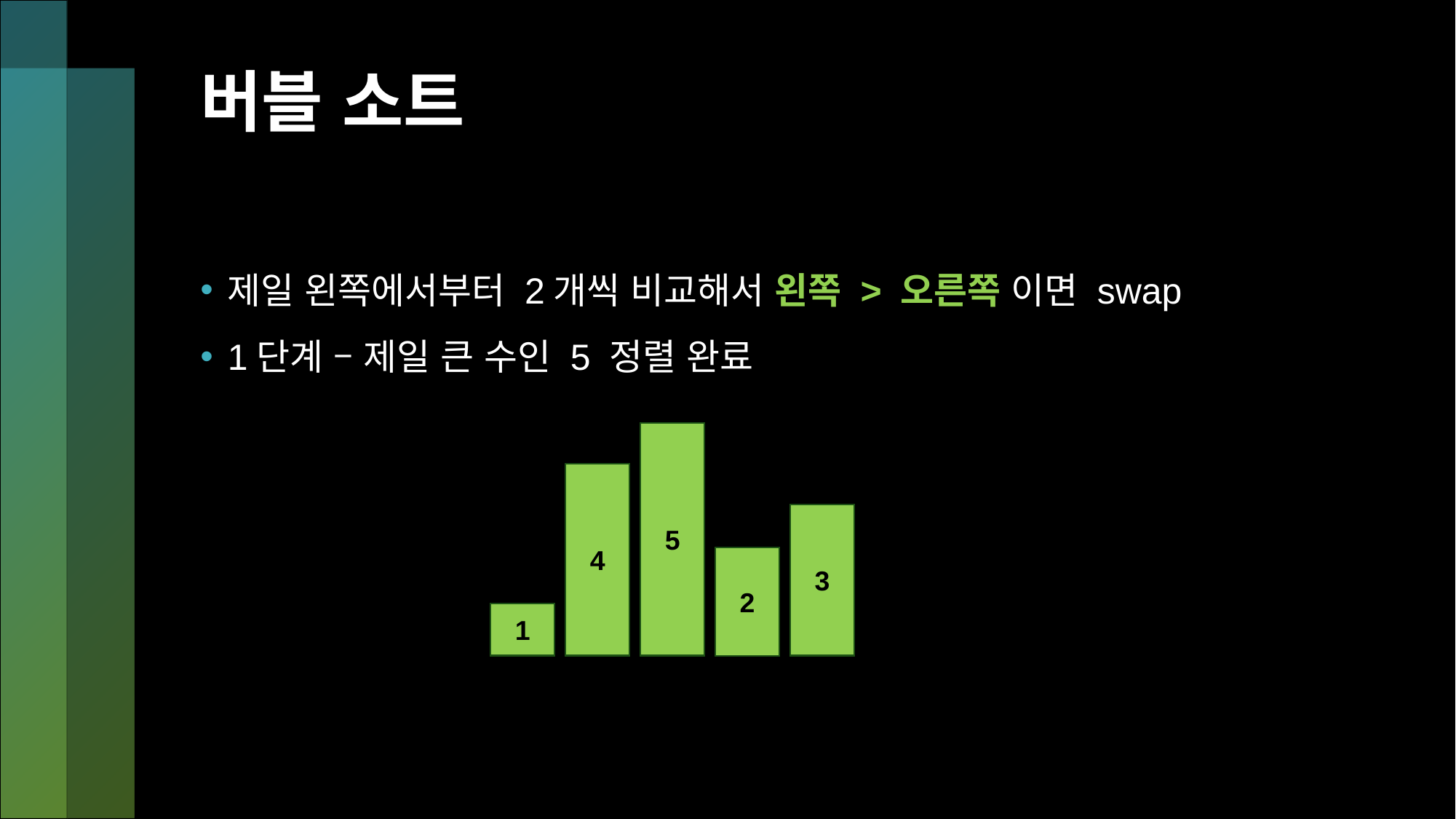

# 버블 소트
제일 왼쪽에서부터 2개씩 비교해서 왼쪽 > 오른쪽 이면 swap
1단계 – 제일 큰 수인 5 정렬 완료
5
4
3
2
1